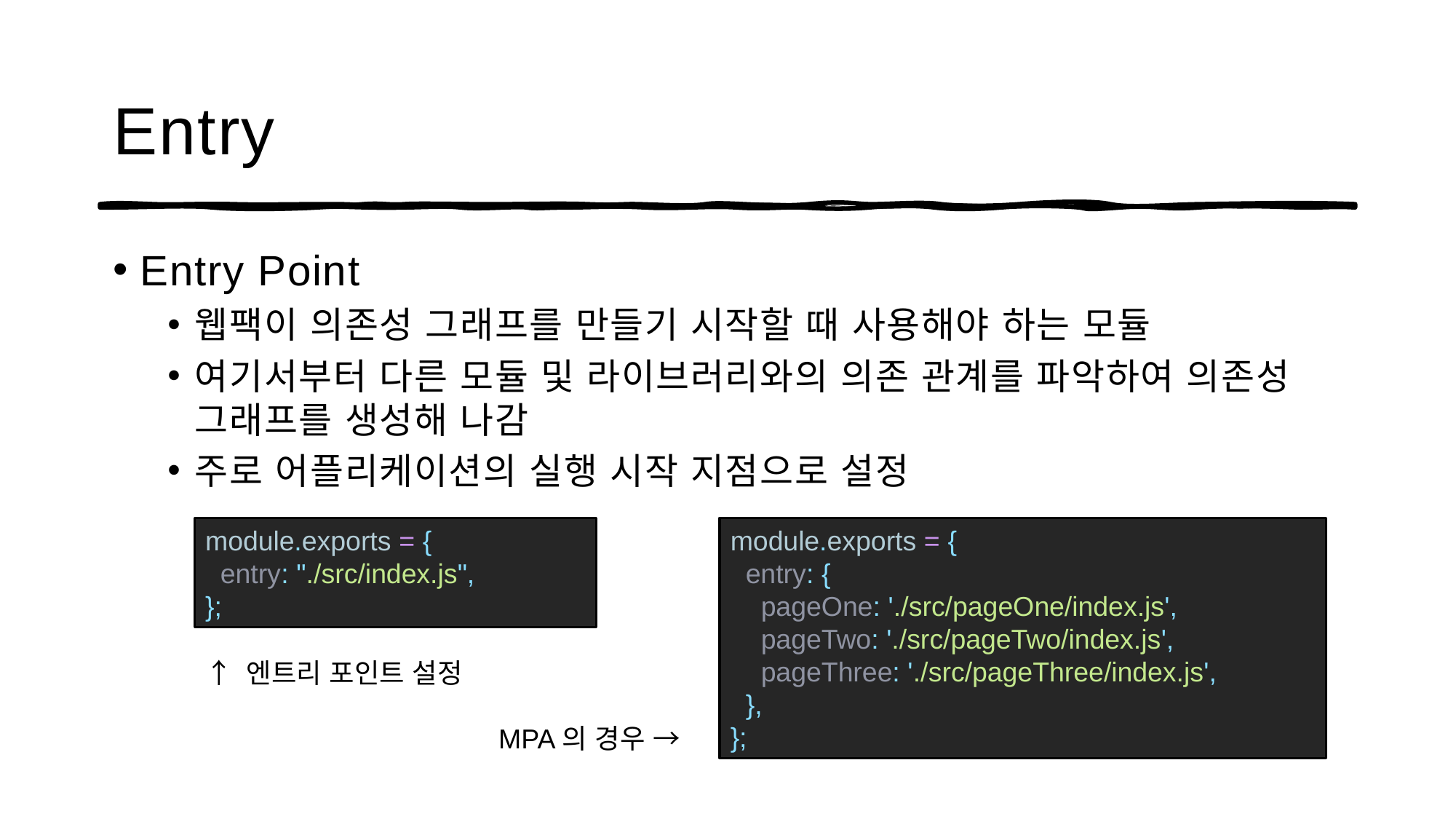

# Entry
Entry Point
웹팩이 의존성 그래프를 만들기 시작할 때 사용해야 하는 모듈
여기서부터 다른 모듈 및 라이브러리와의 의존 관계를 파악하여 의존성 그래프를 생성해 나감
주로 어플리케이션의 실행 시작 지점으로 설정
module.exports = {
  entry: "./src/index.js",
};
module.exports = {
  entry: {
    pageOne: './src/pageOne/index.js',
    pageTwo: './src/pageTwo/index.js',
    pageThree: './src/pageThree/index.js',
  },
};
↑ 엔트리 포인트 설정

MPA의 경우 →